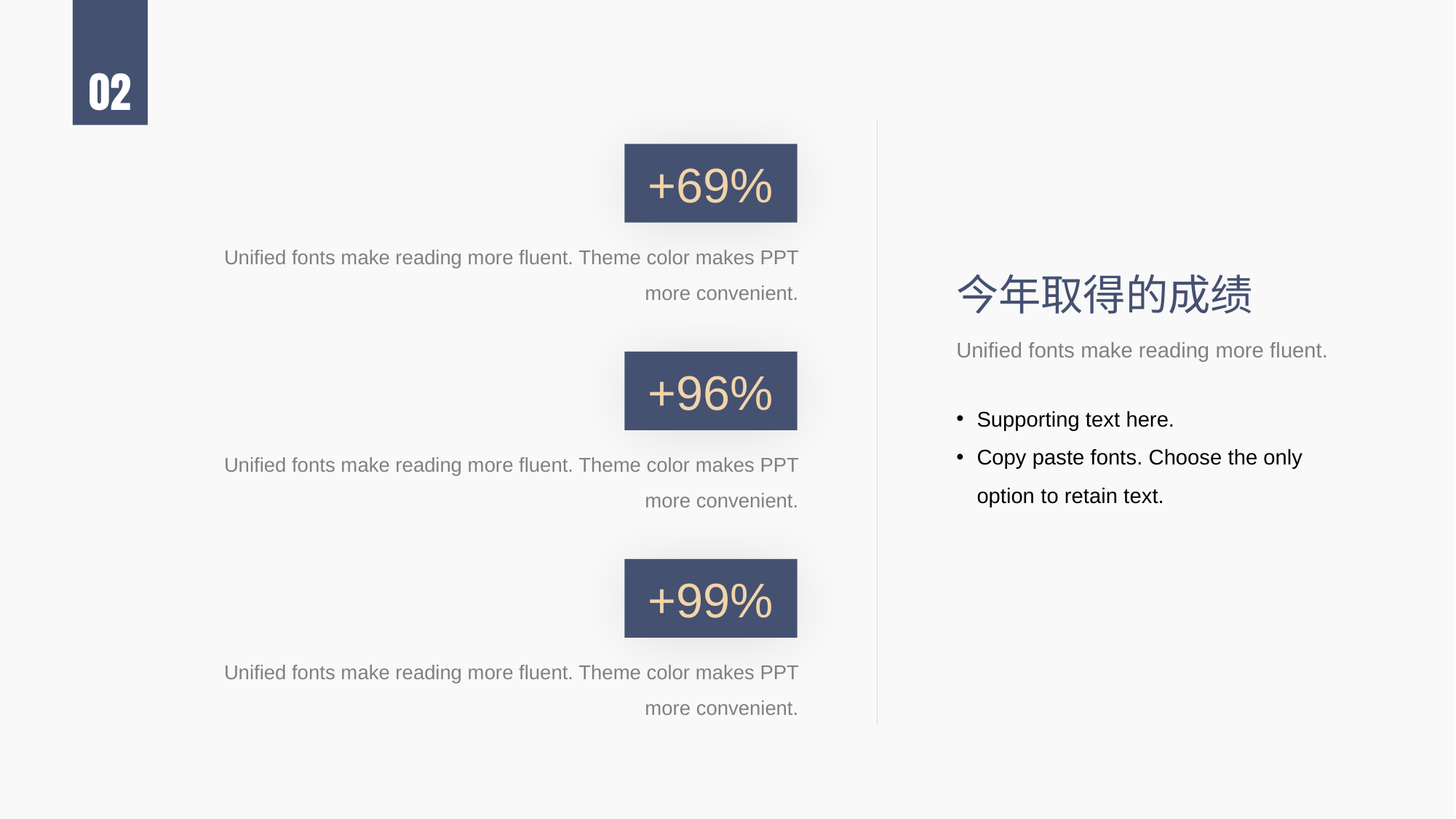

02

+69%
Unified fonts make reading more fluent. Theme color makes PPT more convenient.
今年取得的成绩
Unified fonts make reading more fluent.

+96%
Supporting text here.
Copy paste fonts. Choose the only option to retain text.
Unified fonts make reading more fluent. Theme color makes PPT more convenient.

+99%
Unified fonts make reading more fluent. Theme color makes PPT more convenient.